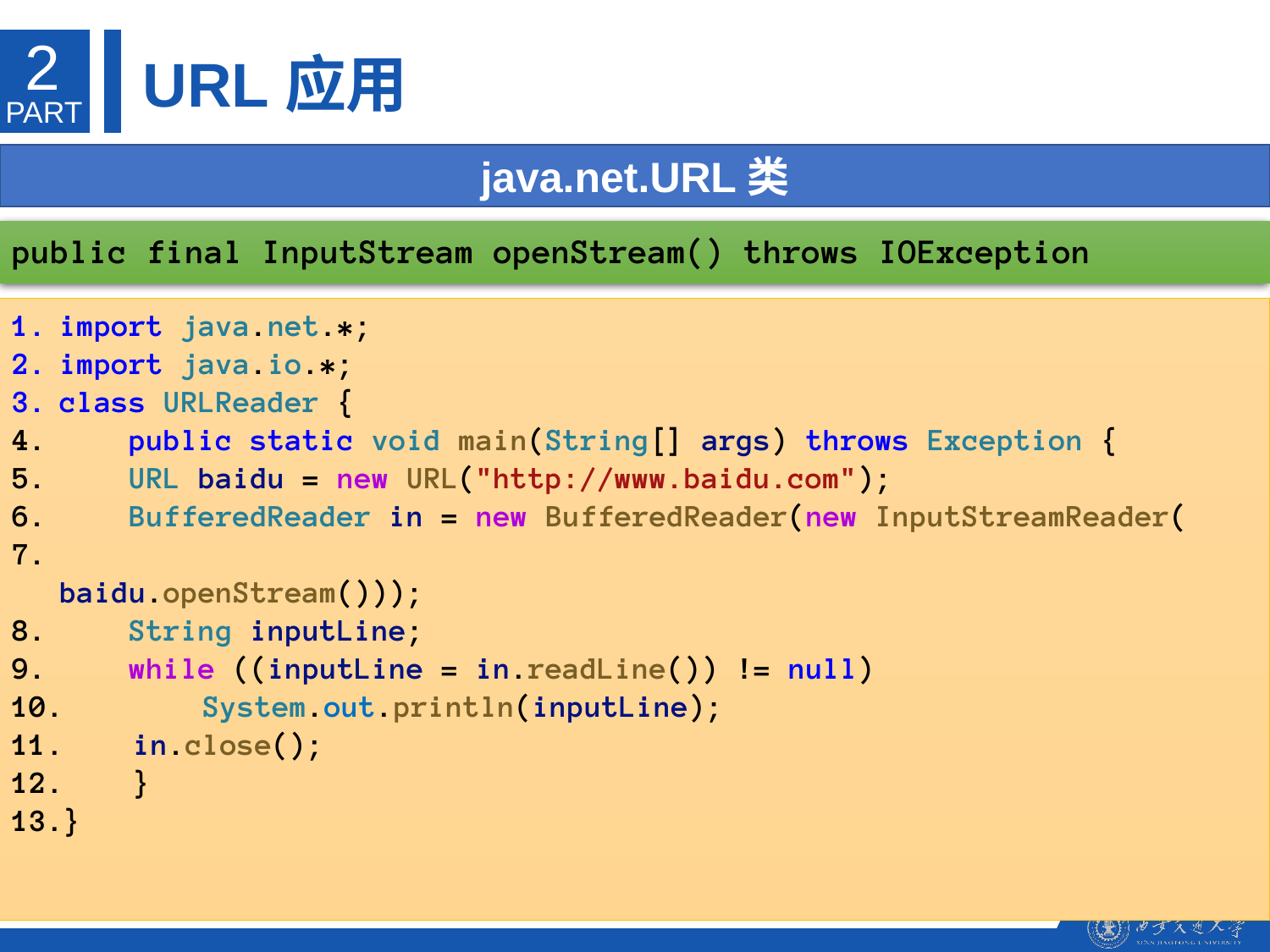

2
URL应用
PART
java.net.URL类
public final InputStream openStream() throws IOException
import java.net.*;
import java.io.*;
class URLReader {
    public static void main(String[] args) throws Exception {
    URL baidu = new URL("http://www.baidu.com");
    BufferedReader in = new BufferedReader(new InputStreamReader(
                                                  baidu.openStream()));
    String inputLine;
    while ((inputLine = in.readLine()) != null)
        System.out.println(inputLine);
    in.close();
    }
}